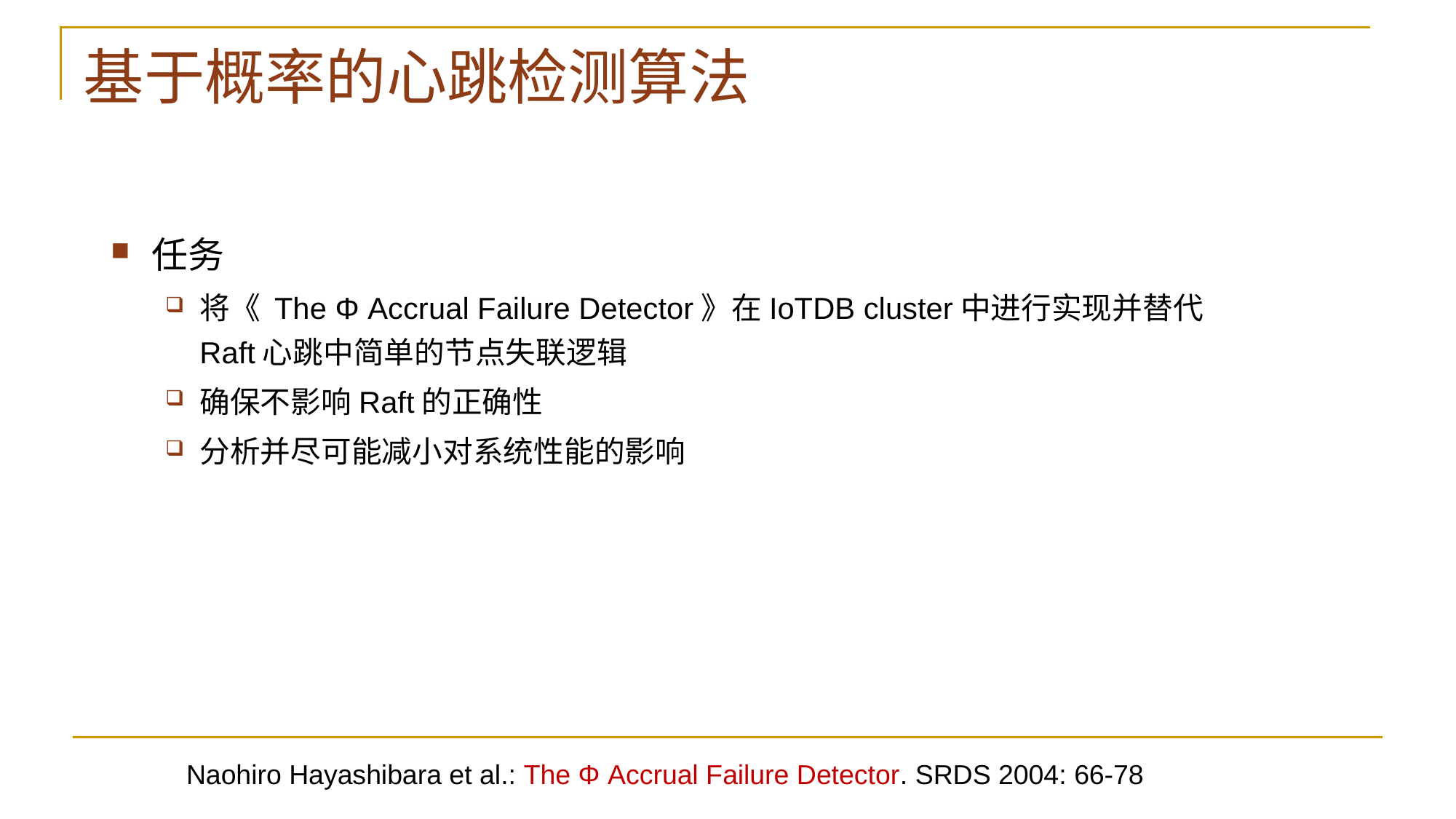

# 基于概率的心跳检测算法
任务
将《 The Φ Accrual Failure Detector》在IoTDB cluster中进行实现并替代Raft心跳中简单的节点失联逻辑
确保不影响Raft的正确性
分析并尽可能减小对系统性能的影响
Naohiro Hayashibara et al.: The Φ Accrual Failure Detector. SRDS 2004: 66-78